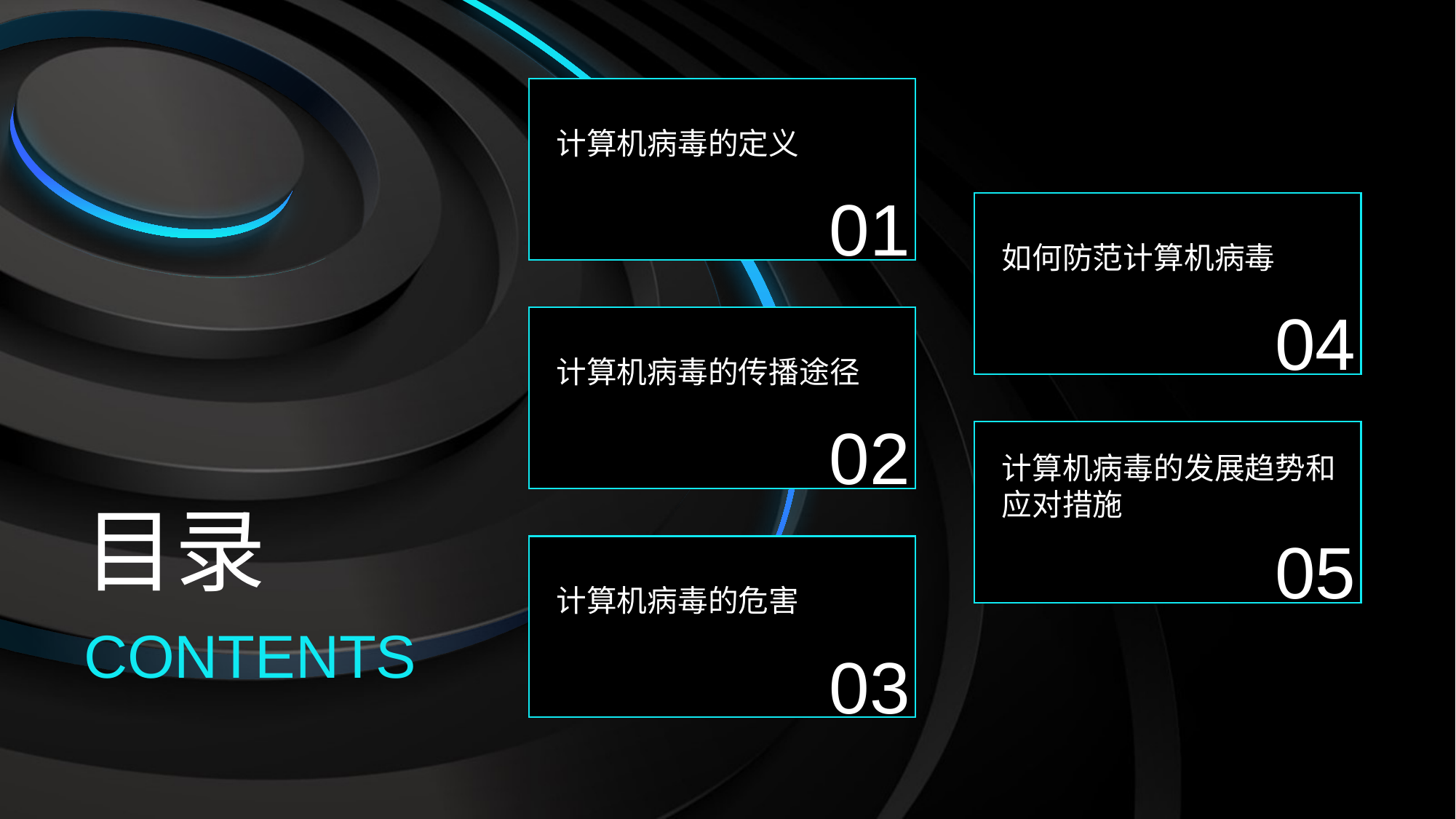

计算机病毒的定义
01

如何防范计算机病毒
04

计算机病毒的传播途径
02

计算机病毒的发展趋势和应对措施
目录
05

计算机病毒的危害
CONTENTS
03